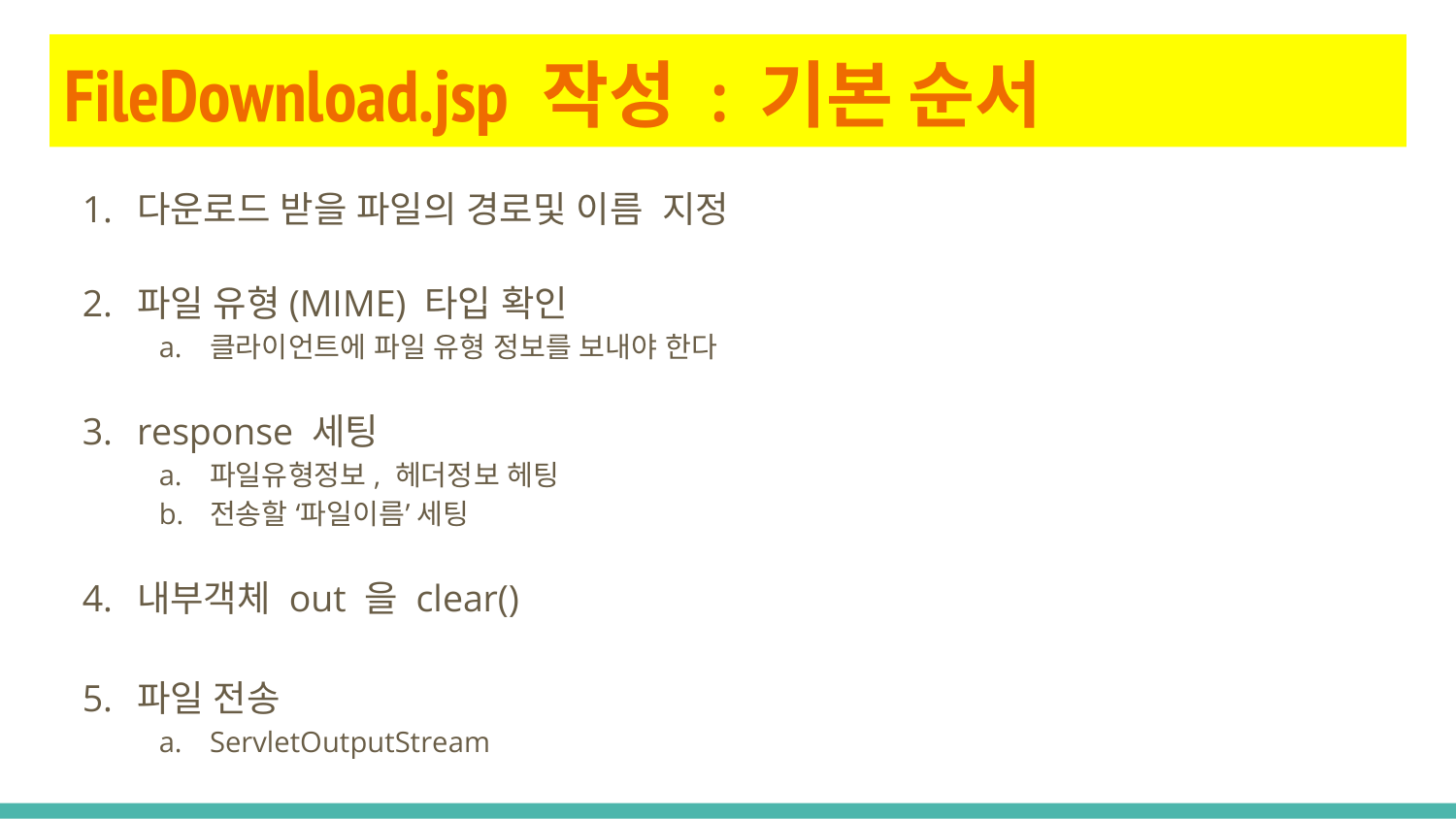

# FileDownload.jsp 작성 : 기본 순서
다운로드 받을 파일의 경로및 이름  지정
파일 유형(MIME) 타입 확인
클라이언트에 파일 유형 정보를 보내야 한다
response 세팅
파일유형정보, 헤더정보 헤팅
전송할 ‘파일이름’ 세팅
내부객체 out 을 clear()
파일 전송
ServletOutputStream